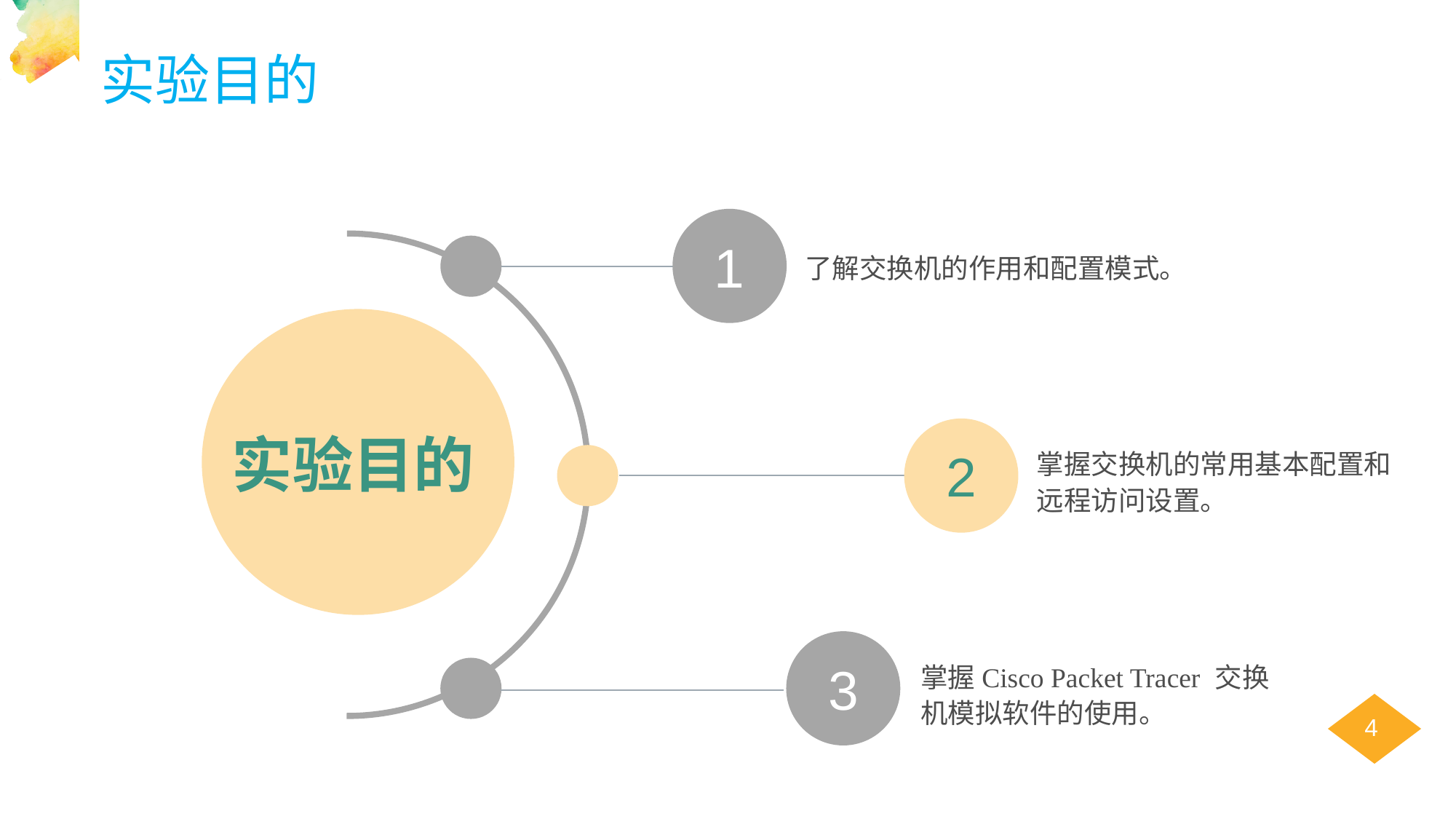

实验目的

1

了解交换机的作用和配置模式。

2
实验目的
掌握交换机的常用基本配置和远程访问设置。

3
掌握Cisco Packet Tracer 交换机模拟软件的使用。